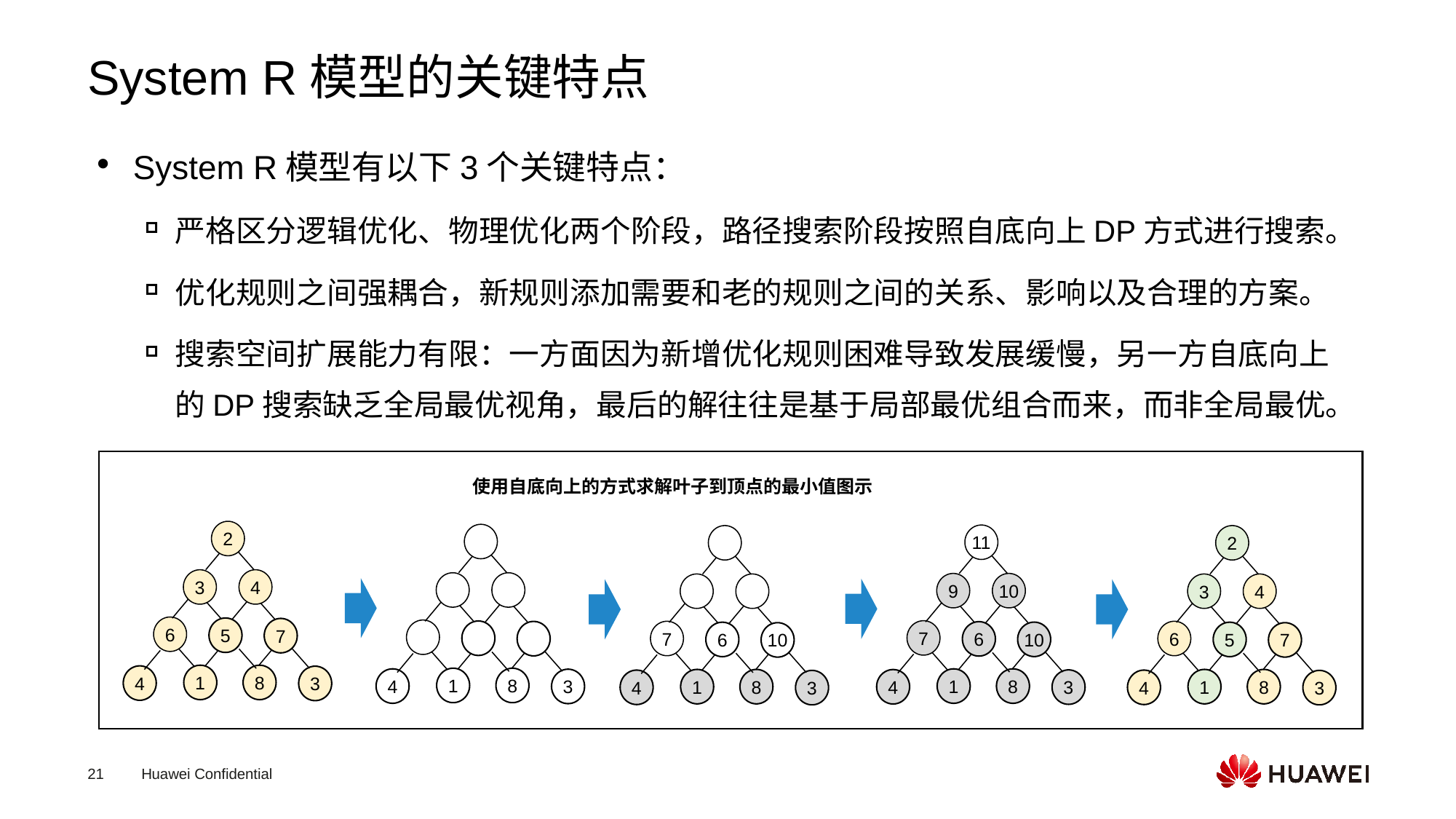

# System R模型的关键特点
System R模型有以下3个关键特点：
严格区分逻辑优化、物理优化两个阶段，路径搜索阶段按照自底向上DP方式进行搜索。
优化规则之间强耦合，新规则添加需要和老的规则之间的关系、影响以及合理的方案。
搜索空间扩展能力有限：一方面因为新增优化规则困难导致发展缓慢，另一方自底向上的DP搜索缺乏全局最优视角，最后的解往往是基于局部最优组合而来，而非全局最优。

使用自底向上的方式求解叶子到顶点的最小值图示
2

11

2
3
4

9
10

3
4

6
5
7

7

7
6

6
10
6
5
10
7
1
8
4
3
1
8
1
8
4
3
1
8
1
8
4
3
4
4
3
3